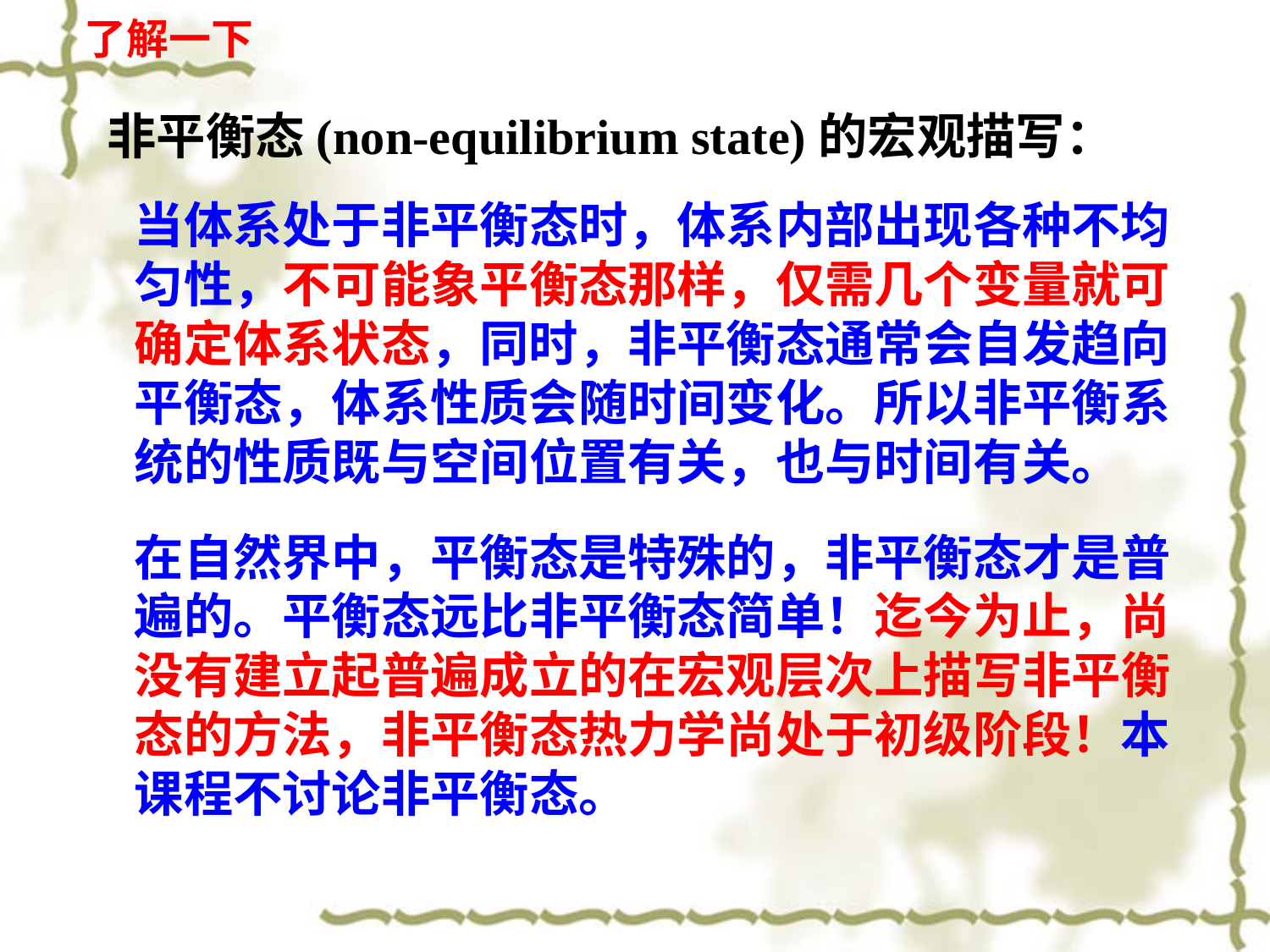

了解一下
非平衡态(non-equilibrium state)的宏观描写：
当体系处于非平衡态时，体系内部出现各种不均匀性，不可能象平衡态那样，仅需几个变量就可确定体系状态，同时，非平衡态通常会自发趋向平衡态，体系性质会随时间变化。所以非平衡系统的性质既与空间位置有关，也与时间有关。
在自然界中，平衡态是特殊的，非平衡态才是普遍的。平衡态远比非平衡态简单！迄今为止，尚没有建立起普遍成立的在宏观层次上描写非平衡态的方法，非平衡态热力学尚处于初级阶段！本课程不讨论非平衡态。